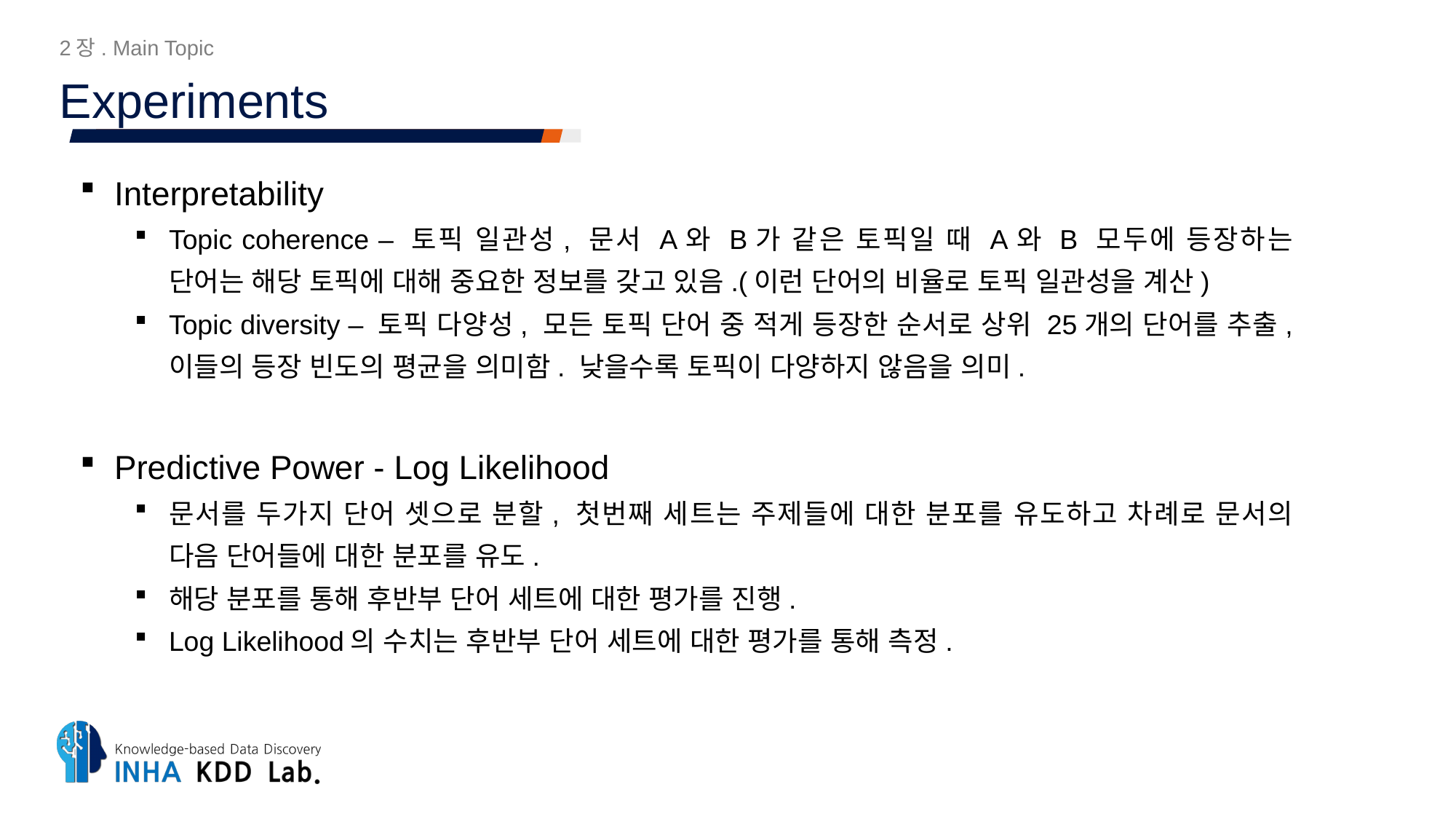

2장. Main Topic
# Experiments

Interpretability
Topic coherence – 토픽 일관성, 문서 A와 B가 같은 토픽일 때 A와 B 모두에 등장하는 단어는 해당 토픽에 대해 중요한 정보를 갖고 있음.(이런 단어의 비율로 토픽 일관성을 계산)
Topic diversity – 토픽 다양성, 모든 토픽 단어 중 적게 등장한 순서로 상위 25개의 단어를 추출, 이들의 등장 빈도의 평균을 의미함. 낮을수록 토픽이 다양하지 않음을 의미.

Predictive Power - Log Likelihood
문서를 두가지 단어 셋으로 분할, 첫번째 세트는 주제들에 대한 분포를 유도하고 차례로 문서의 다음 단어들에 대한 분포를 유도.
해당 분포를 통해 후반부 단어 세트에 대한 평가를 진행.
Log Likelihood의 수치는 후반부 단어 세트에 대한 평가를 통해 측정.